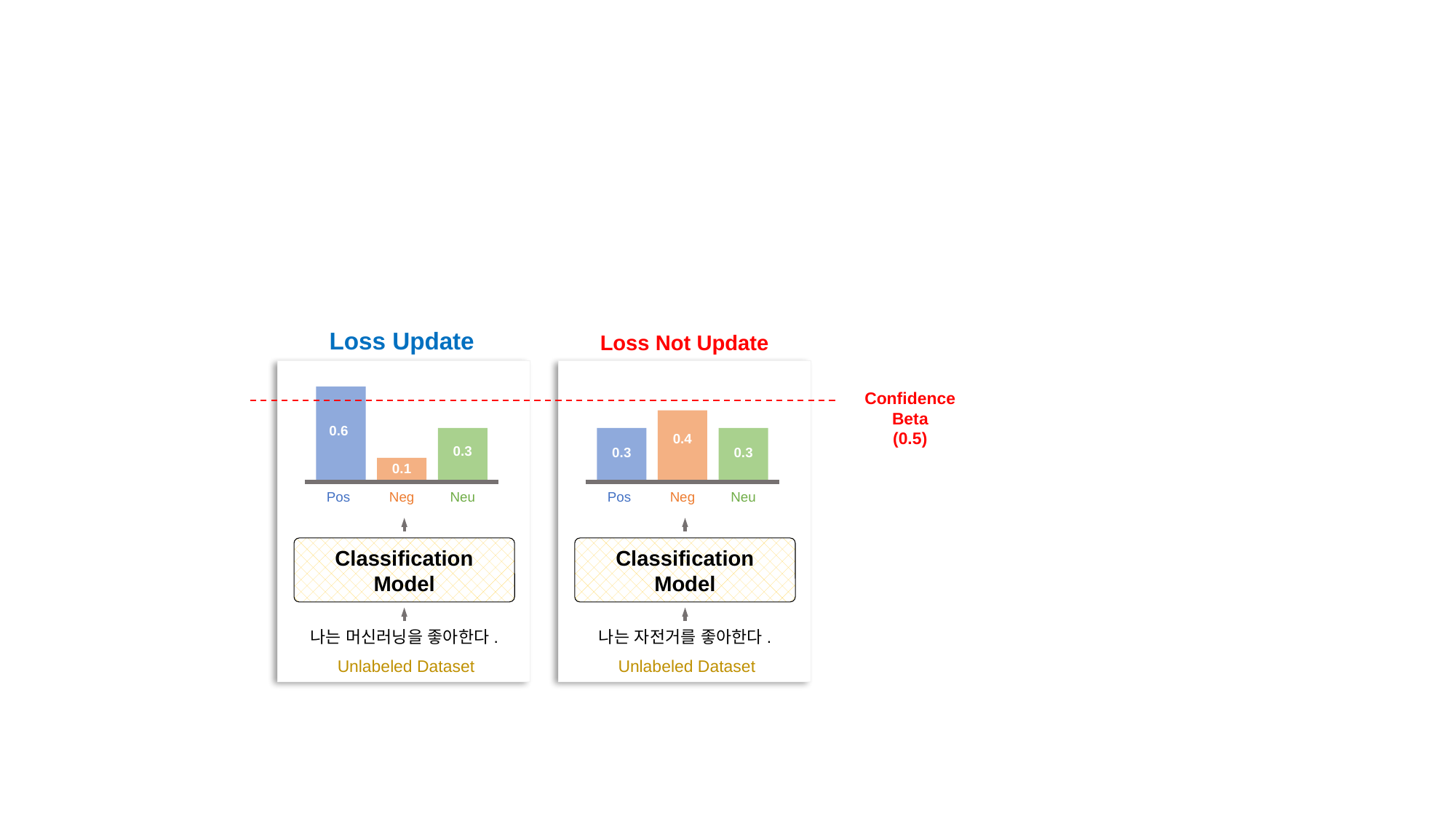

Loss Update
Loss Not Update

Confidence Beta
(0.5)

0.6
0.4
0.3
0.3
0.3
0.1
Pos
Neg
Neu
Pos
Neg
Neu
Classification
Model
Classification
Model
나는 머신러닝을 좋아한다.
나는 자전거를 좋아한다.
Unlabeled Dataset
Unlabeled Dataset